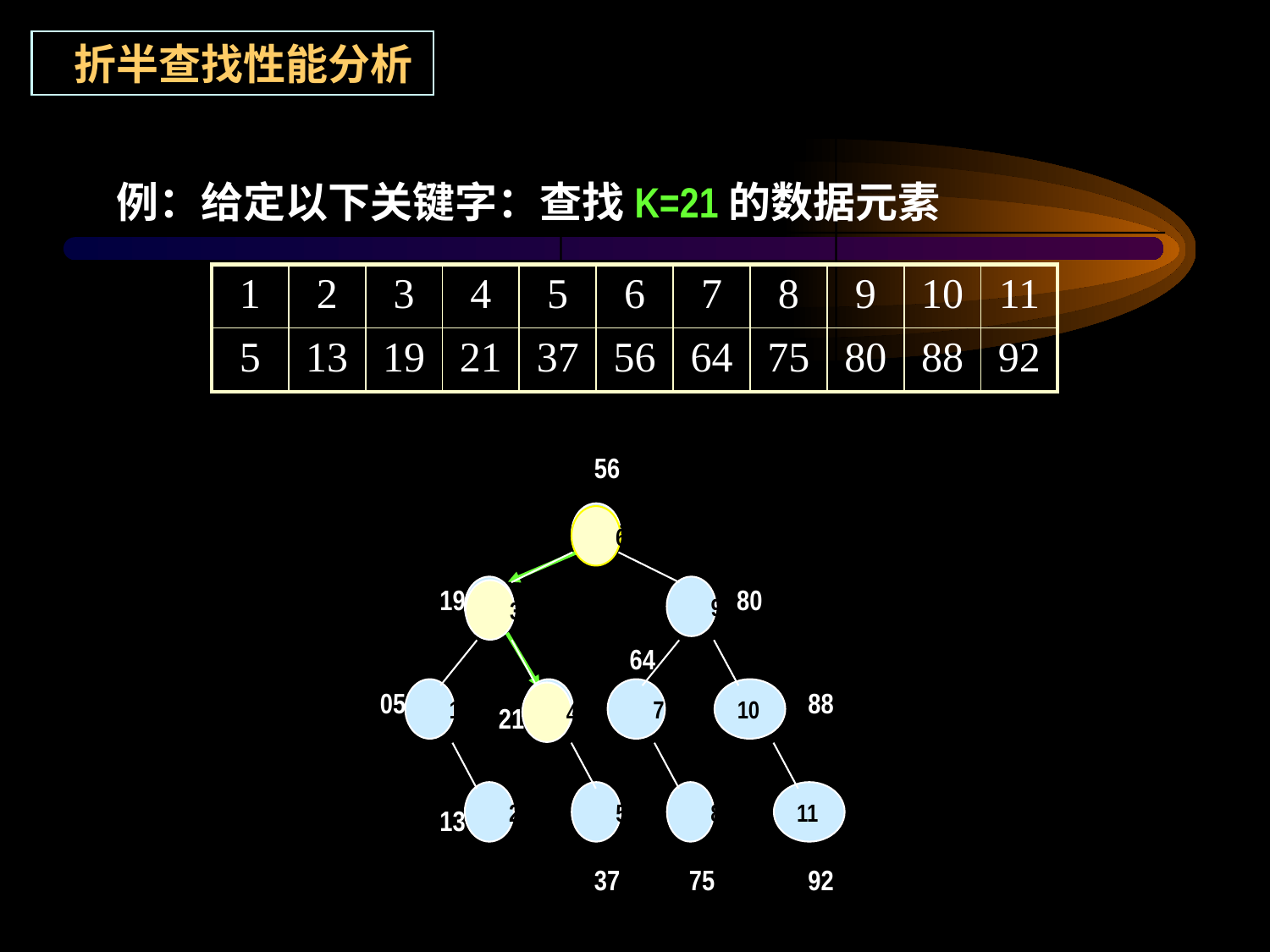

折半查找性能分析

例：给定以下关键字：查找K=21的数据元素

| 1 | 2 | 3 | 4 | 5 | 6 | 7 | 8 | 9 | 10 | 11 |
| --- | --- | --- | --- | --- | --- | --- | --- | --- | --- | --- |
| 5 | 13 | 19 | 21 | 37 | 56 | 64 | 75 | 80 | 88 | 92 |

56
6

19
80
3
9
64

05
88
1
4
7
10
21

2
5
8
11
13
37
75
92
6

3

4